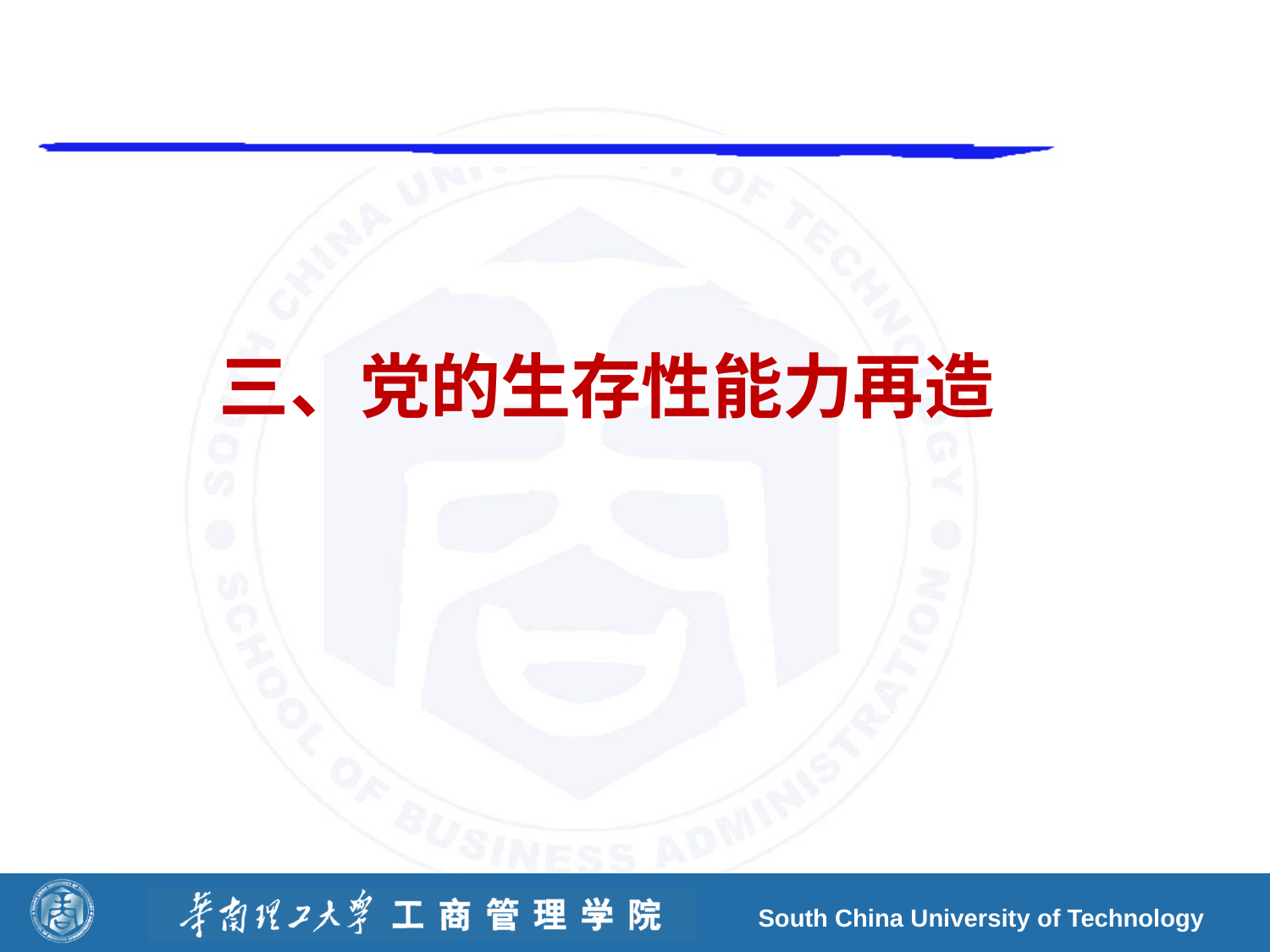

# 三、党的生存性能力再造
South China University of Technology